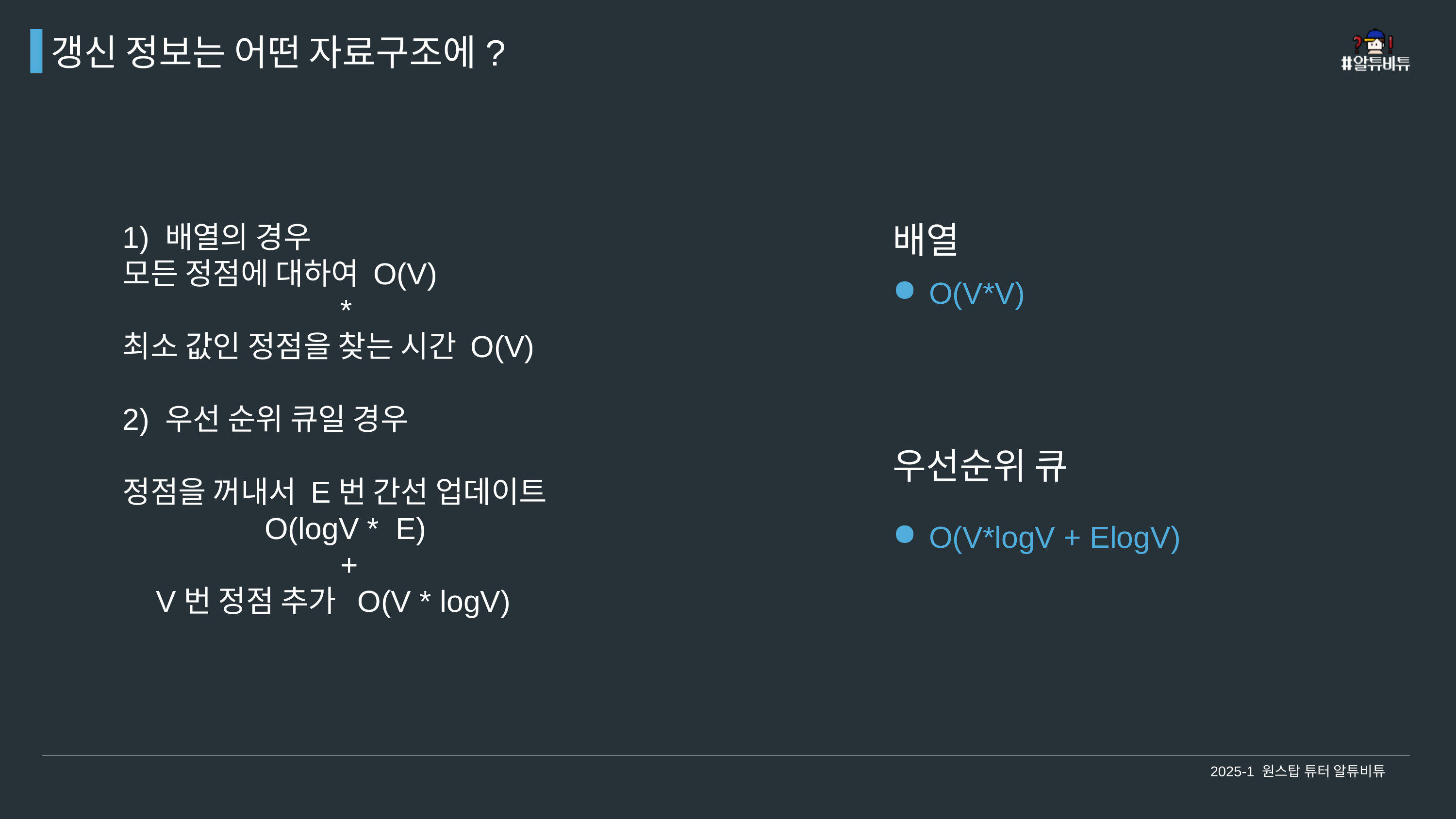

갱신 정보는 어떤 자료구조에?
배열
1) 배열의 경우
모든 정점에 대하여 O(V)
                          *
최소 값인 정점을 찾는 시간 O(V)

2) 우선 순위 큐일 경우

정점을 꺼내서 E번 간선 업데이트
                 O(logV *  E)
                          +
    V번 정점 추가  O(V * logV)
O(V*V)
우선순위 큐
O(V*logV + ElogV)